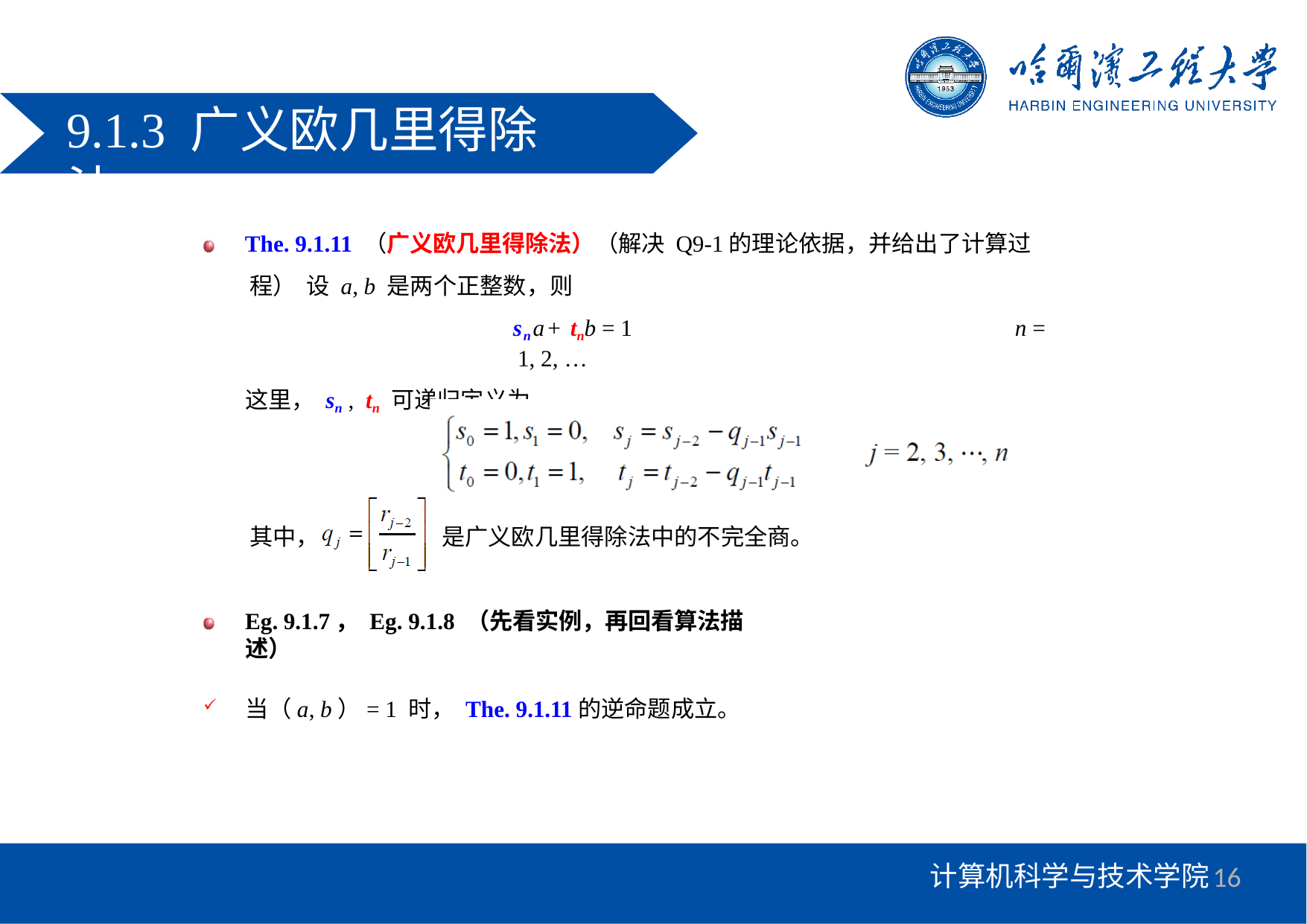

# 9.1.3 广义欧几里得除法
The. 9.1.11 （广义欧几里得除法）（解决 Q9-1的理论依据，并给出了计算过程）  设 a, b 是两个正整数，则
sna+ tnb = 1	n = 1, 2, …
这里， sn ,  tn 可递归定义为

其中，
是广义欧几里得除法中的不完全商。
Eg. 9.1.7， Eg. 9.1.8 （先看实例，再回看算法描述）

当（a, b）= 1 时， The. 9.1.11的逆命题成立。

16